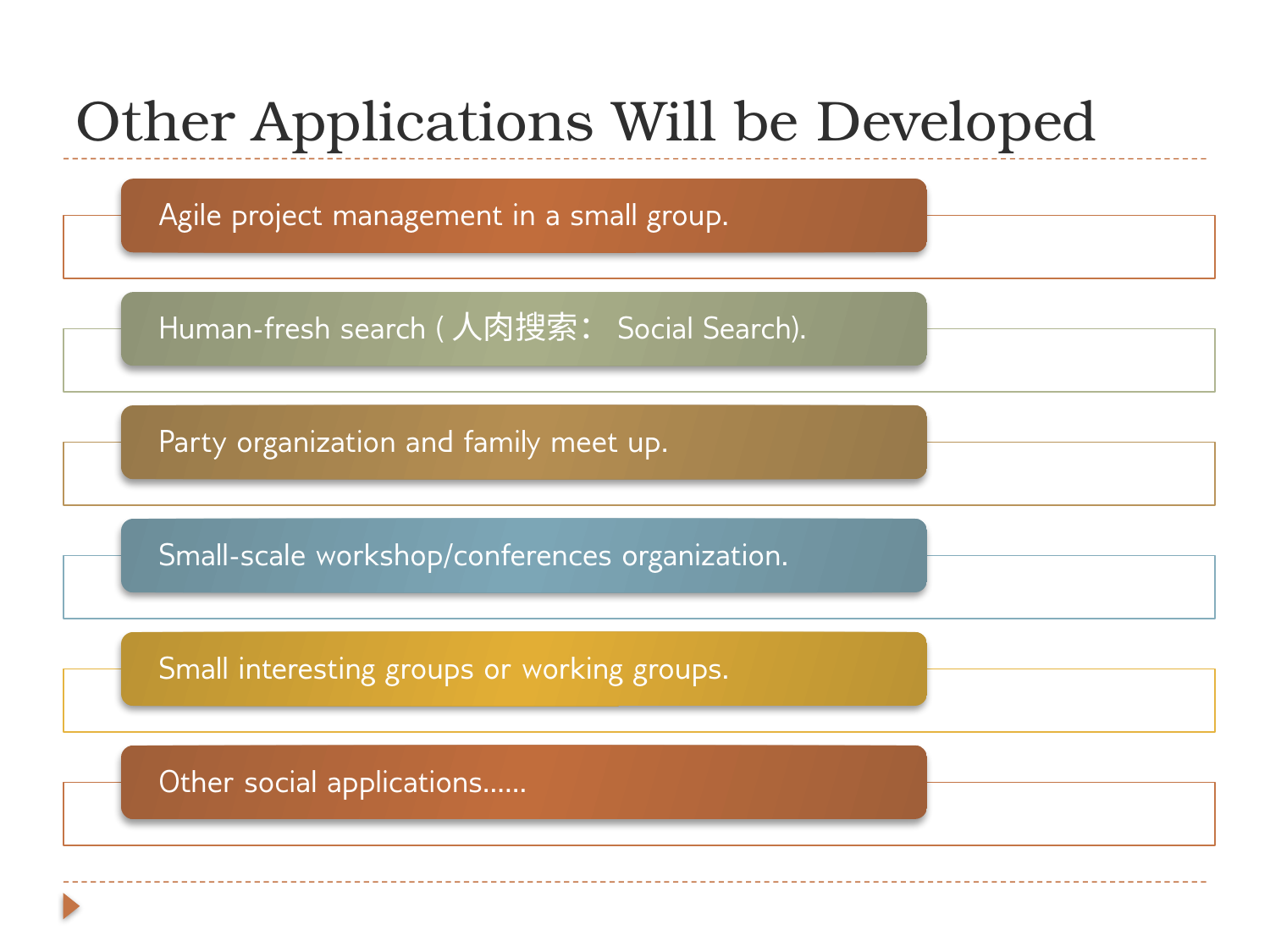

# Other Applications Will be Developed
Agile project management in a small group.
Human-fresh search (人肉搜索：Social Search).
Party organization and family meet up.
Small-scale workshop/conferences organization.
Small interesting groups or working groups.
Other social applications……